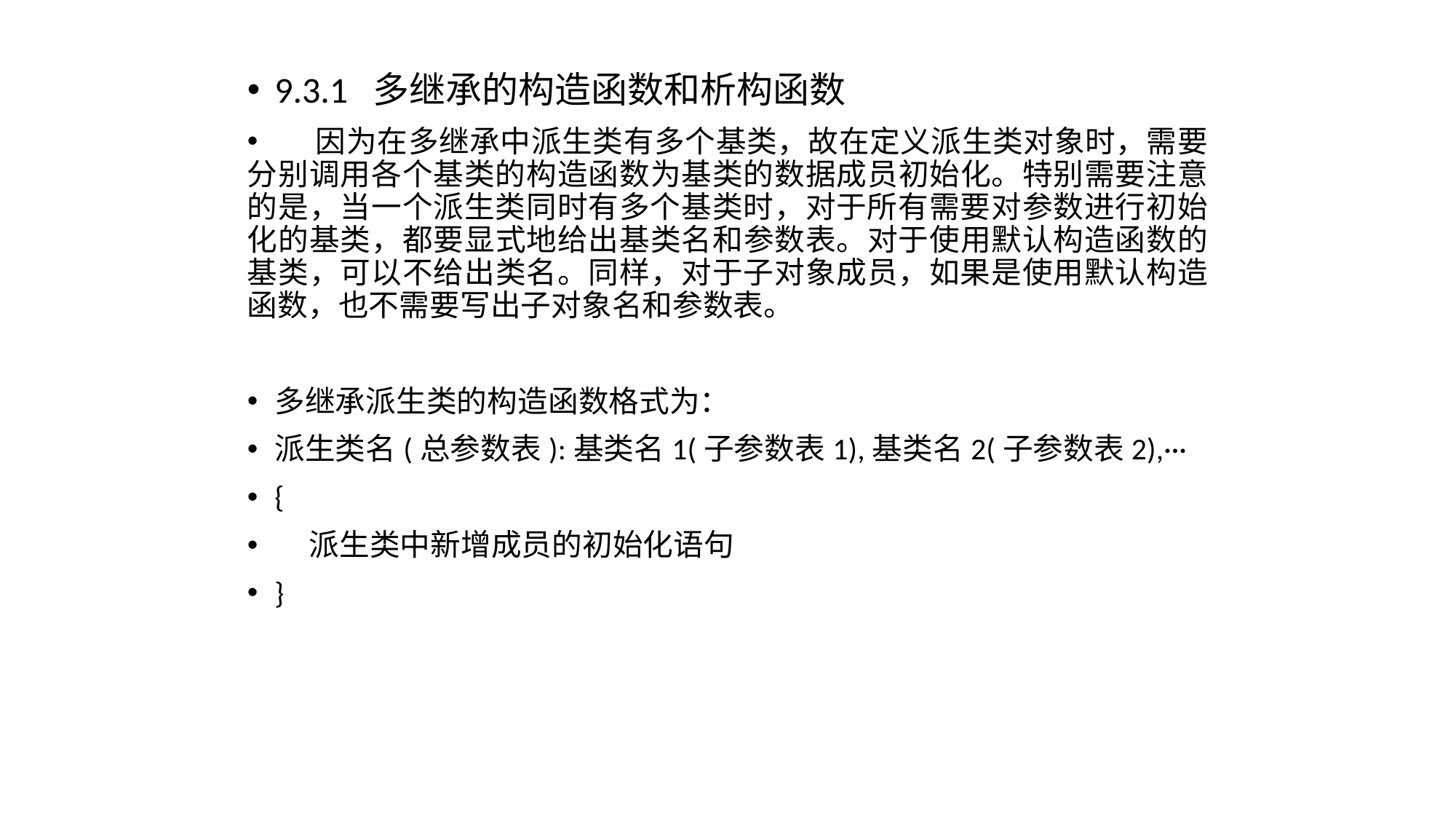

9.3.1  多继承的构造函数和析构函数
       因为在多继承中派生类有多个基类，故在定义派生类对象时，需要分别调用各个基类的构造函数为基类的数据成员初始化。特别需要注意的是，当一个派生类同时有多个基类时，对于所有需要对参数进行初始化的基类，都要显式地给出基类名和参数表。对于使用默认构造函数的基类，可以不给出类名。同样，对于子对象成员，如果是使用默认构造函数，也不需要写出子对象名和参数表。

多继承派生类的构造函数格式为：
派生类名(总参数表):基类名1(子参数表1),基类名2(子参数表2),···
{
    派生类中新增成员的初始化语句
}